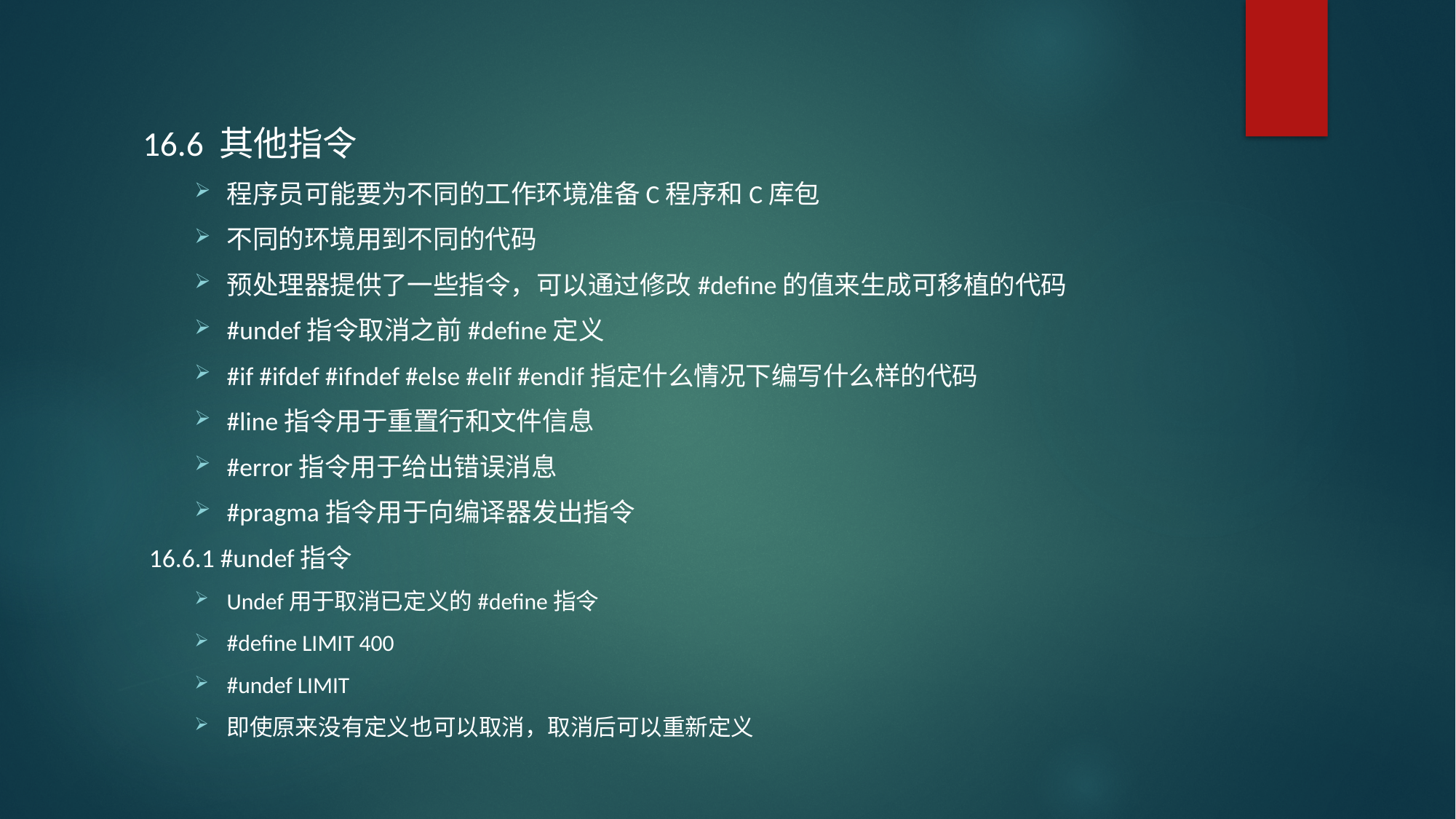

16.6 其他指令
程序员可能要为不同的工作环境准备C程序和C库包
不同的环境用到不同的代码
预处理器提供了一些指令，可以通过修改#define的值来生成可移植的代码
#undef指令取消之前#define定义
#if #ifdef #ifndef #else #elif #endif指定什么情况下编写什么样的代码
#line指令用于重置行和文件信息
#error指令用于给出错误消息
#pragma指令用于向编译器发出指令
16.6.1 #undef指令
Undef用于取消已定义的#define指令
#define LIMIT 400
#undef LIMIT
即使原来没有定义也可以取消，取消后可以重新定义